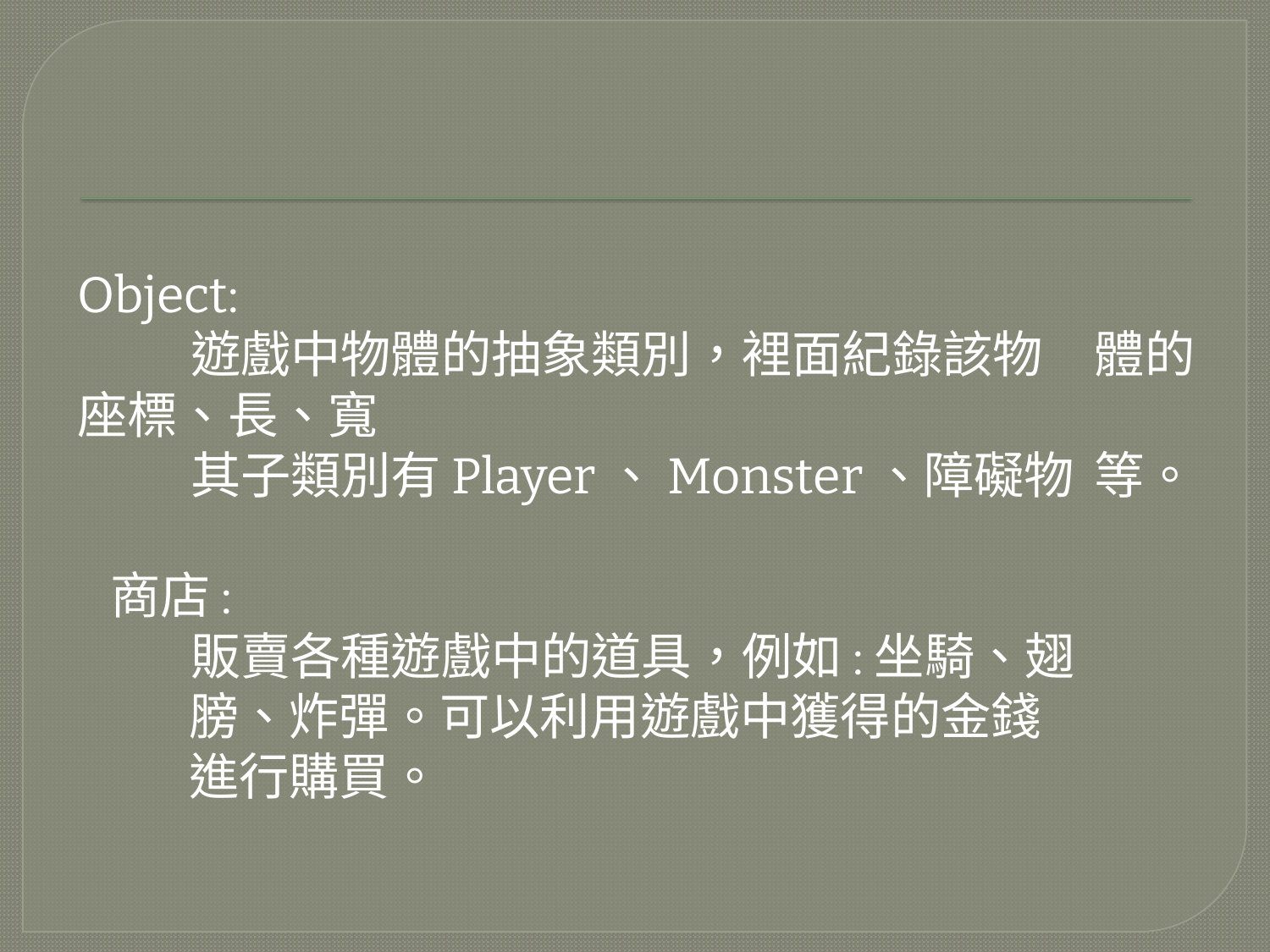

Object:
	遊戲中物體的抽象類別，裡面紀錄該物	體的座標、長、寬
	其子類別有Player、Monster、障礙物	等。

  商店:
	販賣各種遊戲中的道具，例如:坐騎、翅
         膀、炸彈。可以利用遊戲中獲得的金錢
         進行購買。